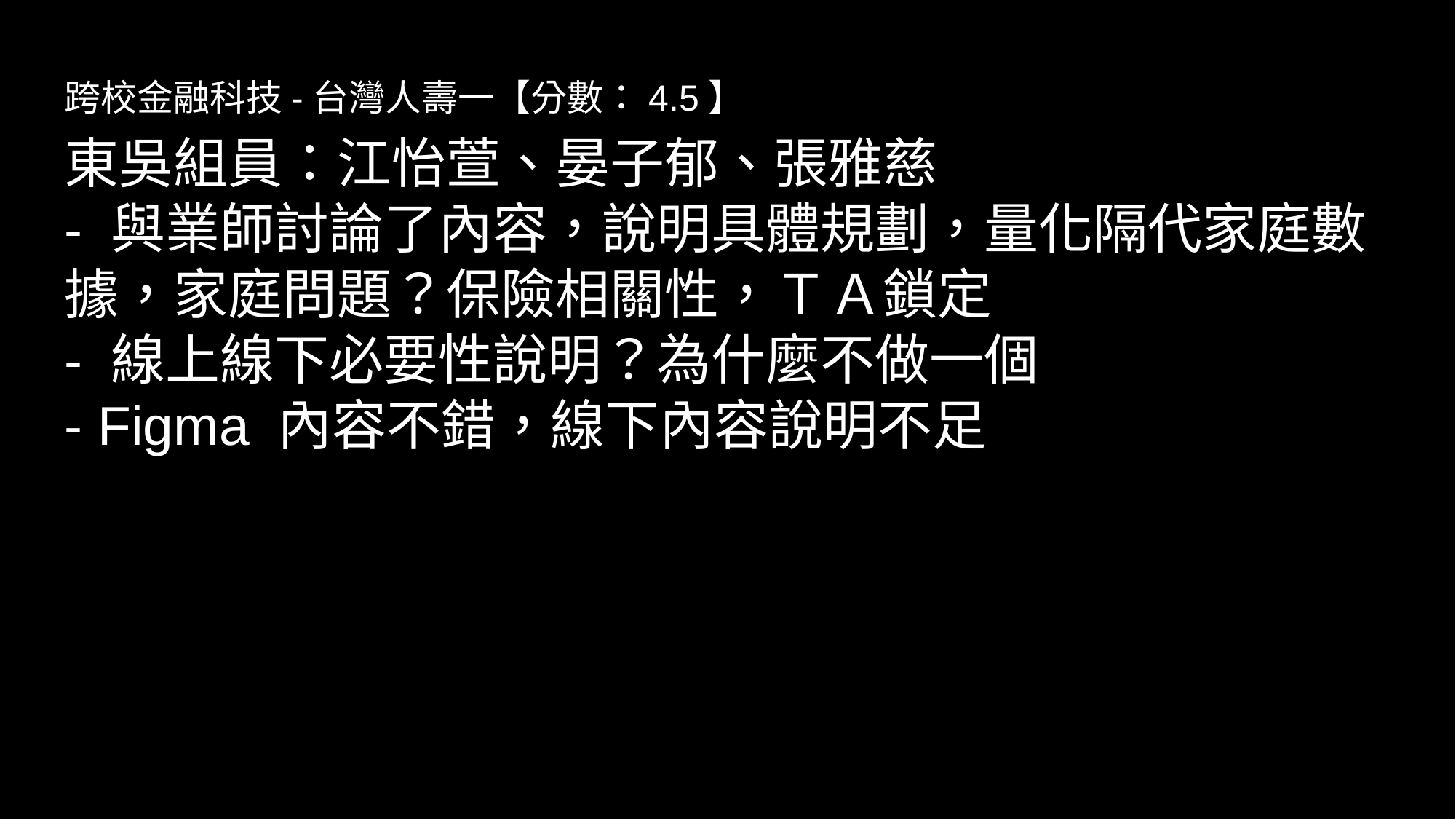

跨校金融科技-台灣人壽一【分數：4.5】
東吳組員：江怡萱、晏子郁、張雅慈
- 與業師討論了內容，說明具體規劃，量化隔代家庭數據，家庭問題？保險相關性，ＴＡ鎖定
- 線上線下必要性說明？為什麼不做一個
- Figma 內容不錯，線下內容說明不足